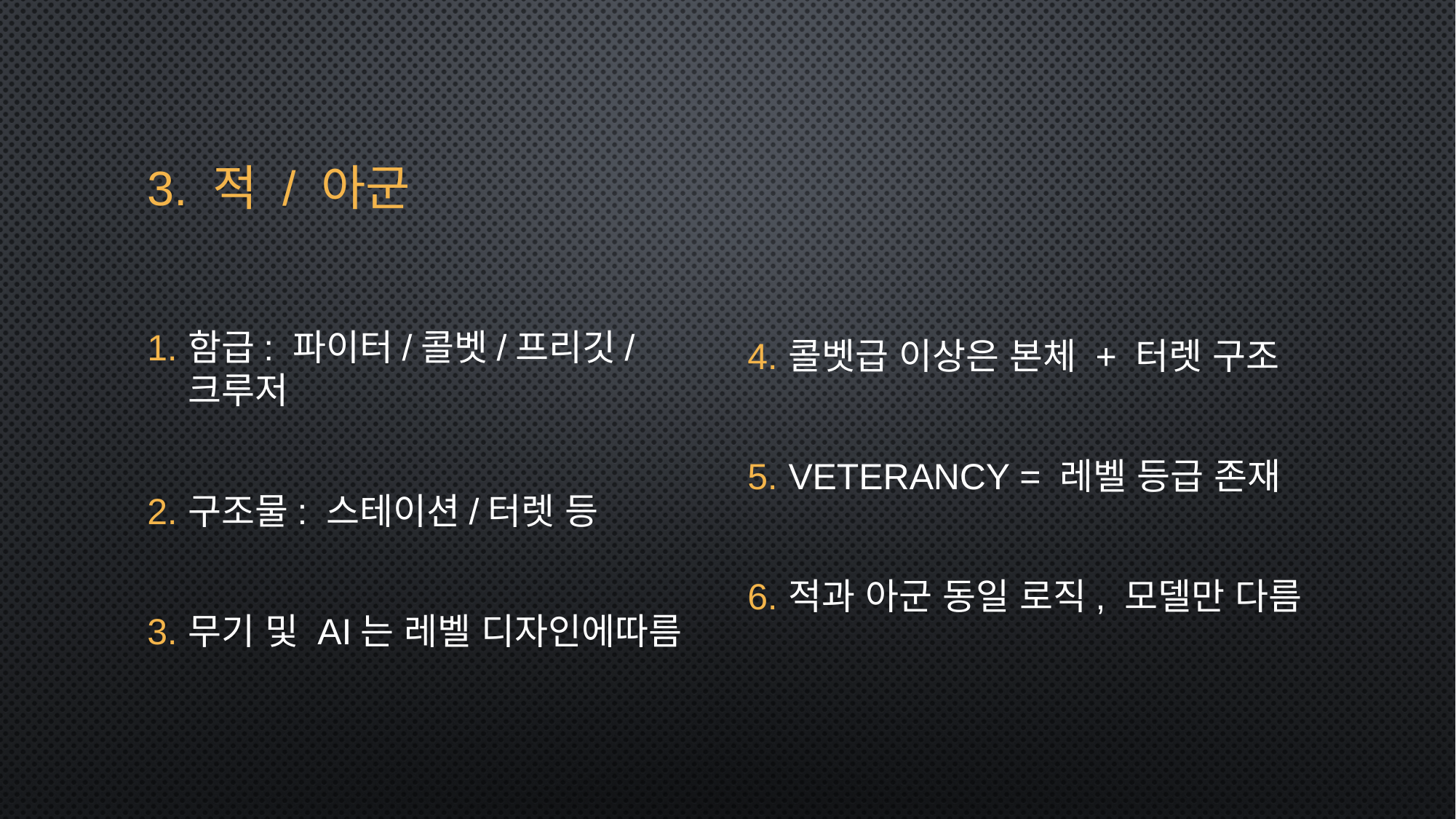

# 3. 적 / 아군
함급: 파이터/콜벳/프리깃/크루저

구조물: 스테이션/터렛 등

무기 및 AI는 레벨 디자인에따름

콜벳급 이상은 본체 + 터렛 구조

Veterancy = 레벨 등급 존재

적과 아군 동일 로직, 모델만 다름